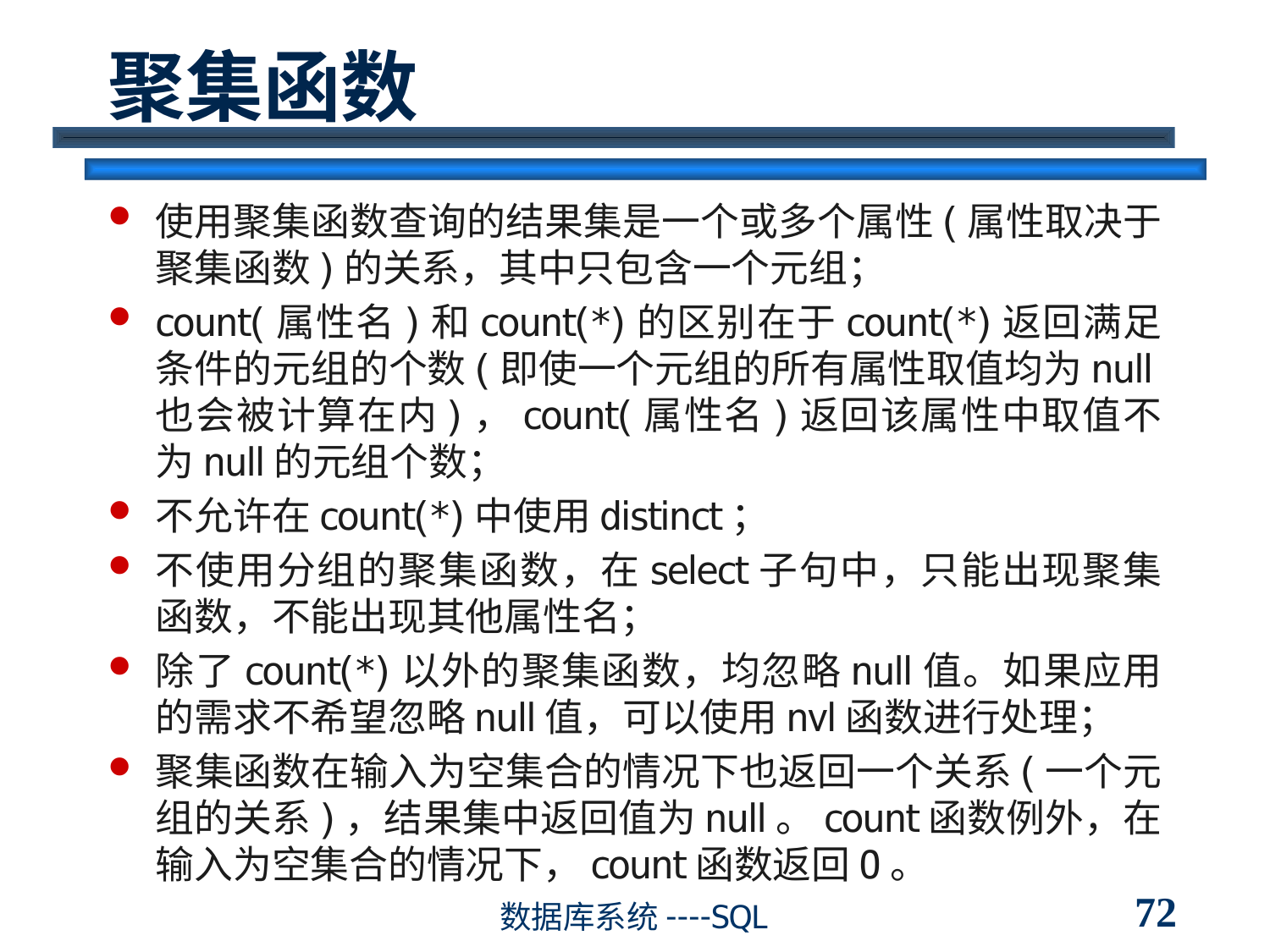

# 聚集函数
使用聚集函数查询的结果集是一个或多个属性(属性取决于聚集函数)的关系，其中只包含一个元组；
count(属性名)和count(*)的区别在于count(*)返回满足条件的元组的个数(即使一个元组的所有属性取值均为null也会被计算在内)，count(属性名)返回该属性中取值不为null的元组个数；
不允许在count(*)中使用distinct；
不使用分组的聚集函数，在select子句中，只能出现聚集函数，不能出现其他属性名；
除了count(*)以外的聚集函数，均忽略null值。如果应用的需求不希望忽略null值，可以使用nvl函数进行处理；
聚集函数在输入为空集合的情况下也返回一个关系(一个元组的关系)，结果集中返回值为null。count函数例外，在输入为空集合的情况下，count函数返回0。
72
数据库系统----SQL